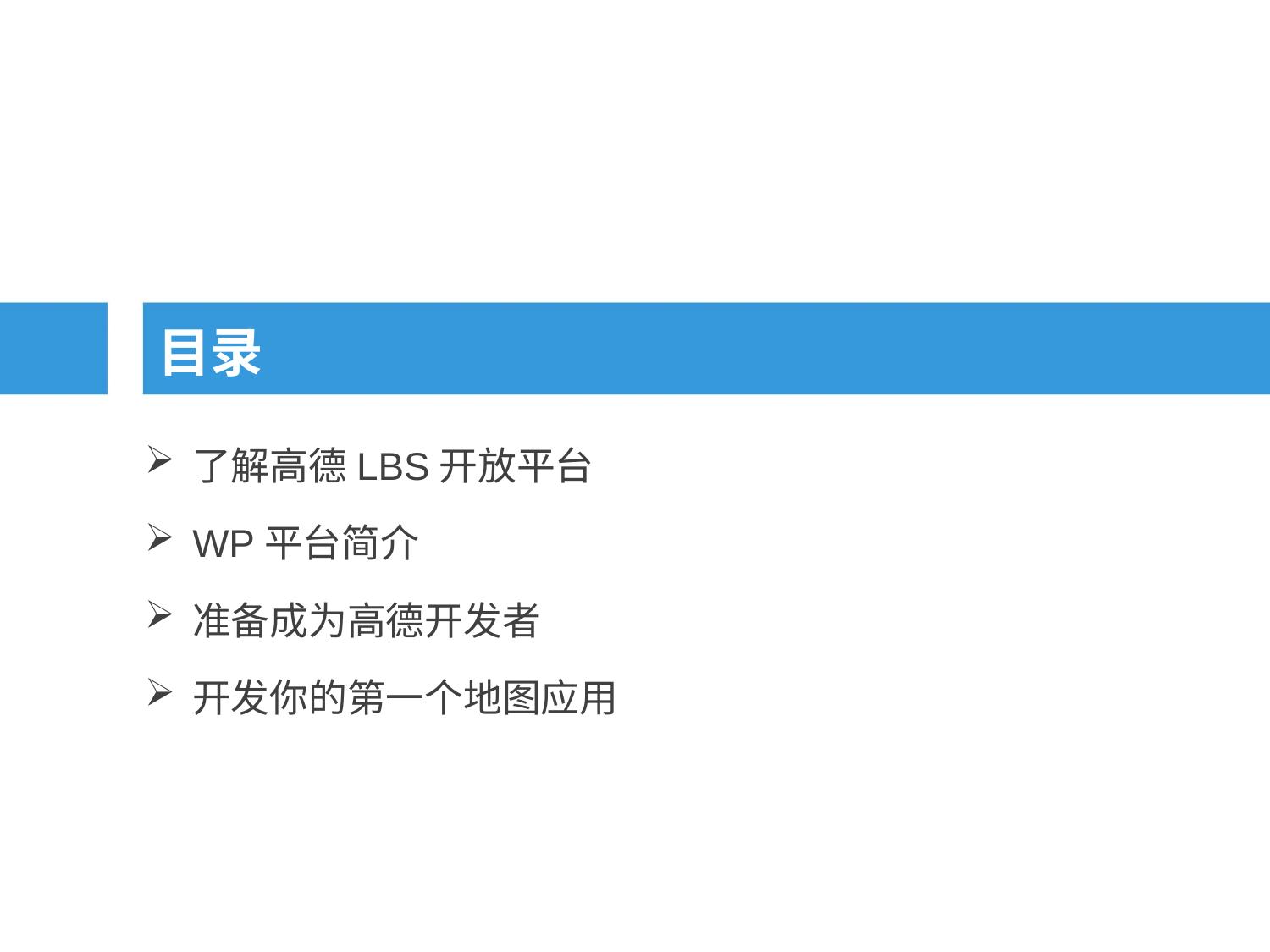

# 目录
了解高德LBS开放平台
WP平台简介
准备成为高德开发者
开发你的第一个地图应用